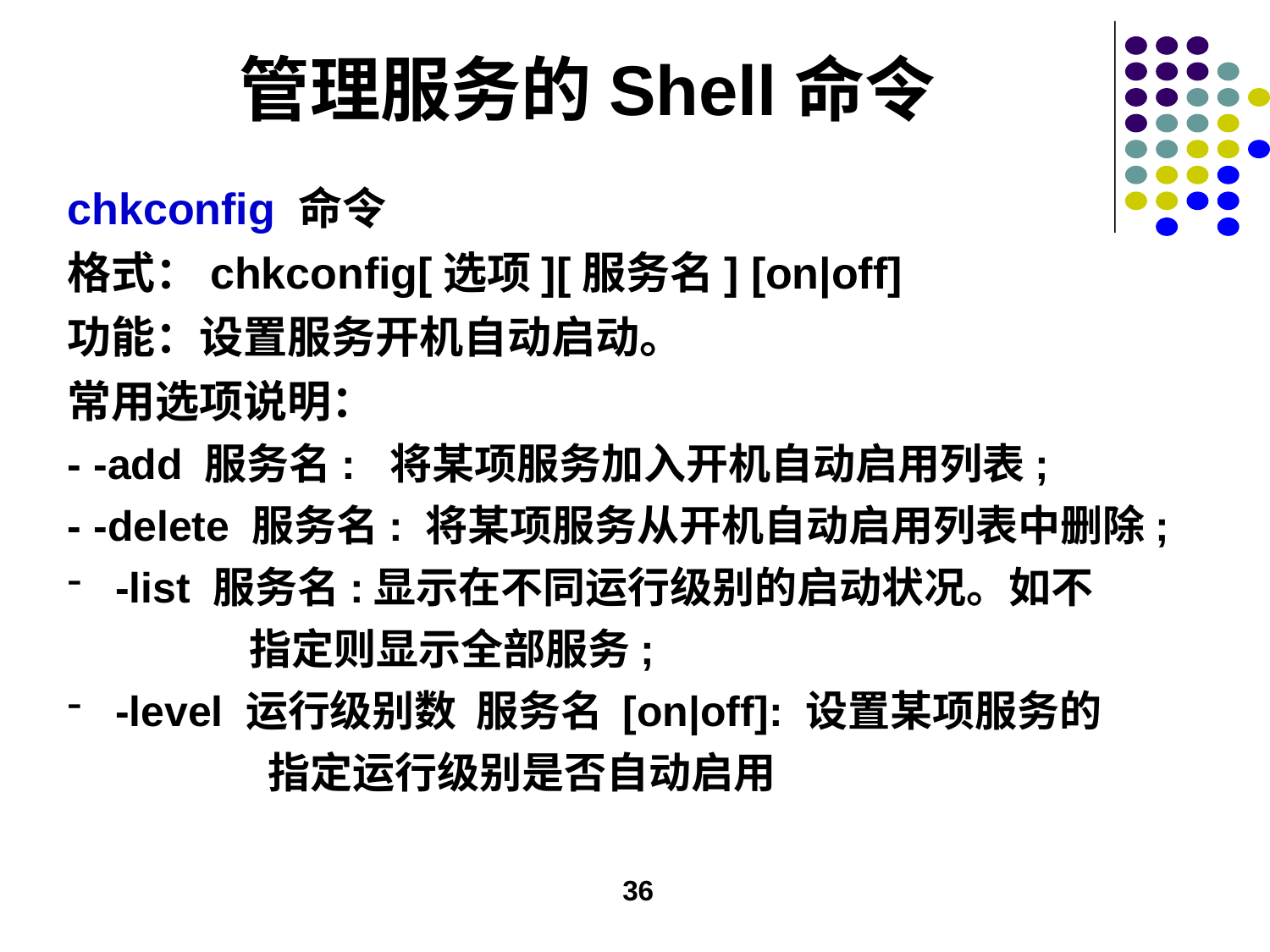

# 管理服务的Shell命令
chkconfig 命令
格式：chkconfig[选项][服务名] [on|off]
功能：设置服务开机自动启动。
常用选项说明：
- -add 服务名:  将某项服务加入开机自动启用列表;
- -delete 服务名: 将某项服务从开机自动启用列表中删除;
-list 服务名:显示在不同运行级别的启动状况。如不
                  指定则显示全部服务;
-level 运行级别数  服务名 [on|off]: 设置某项服务的
                    指定运行级别是否自动启用

36